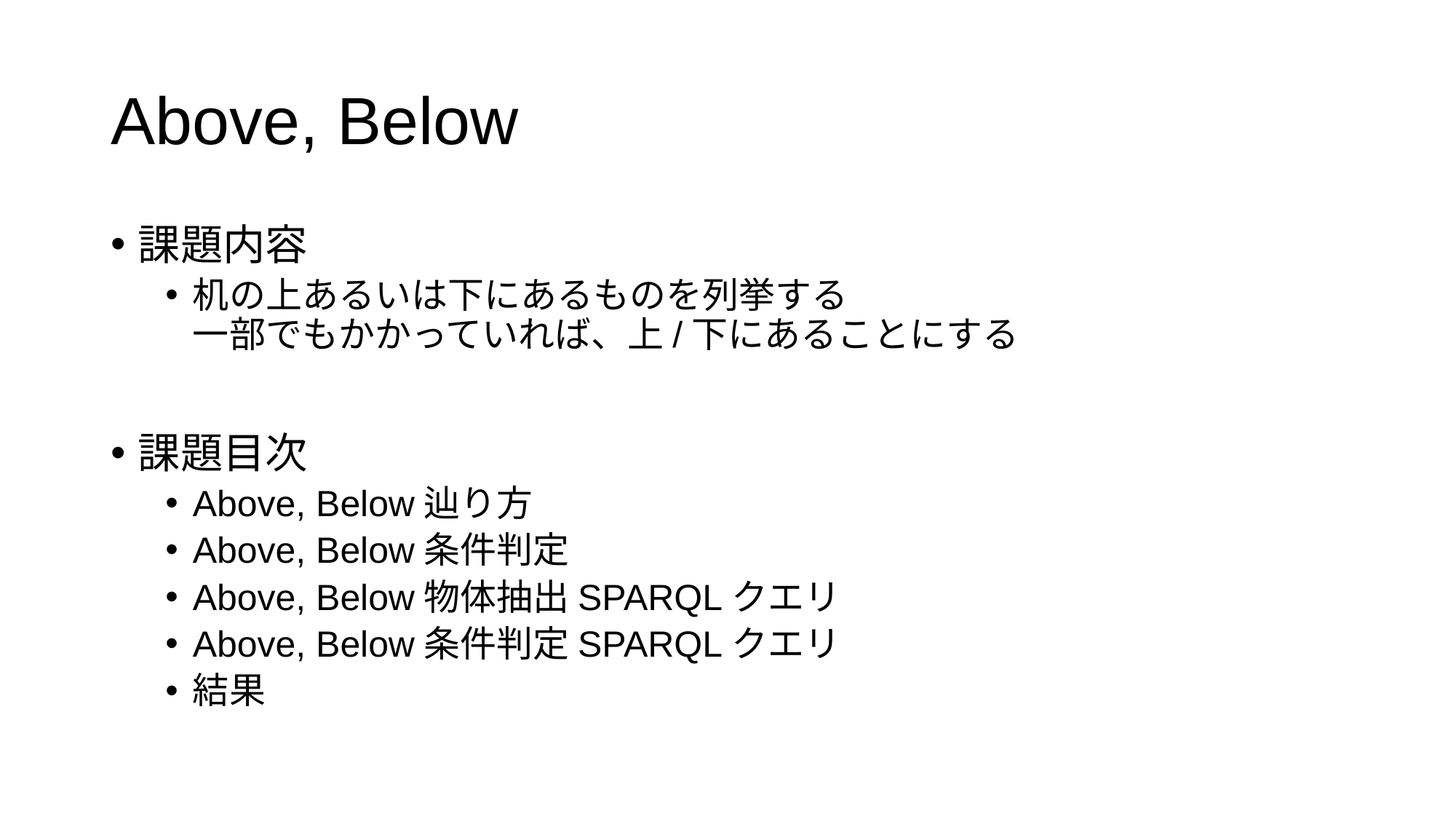

# Above, Below
課題内容
机の上あるいは下にあるものを列挙する
一部でもかかっていれば、上/下にあることにする

課題目次
Above, Below辿り方
Above, Below条件判定
Above, Below物体抽出SPARQLクエリ
Above, Below条件判定SPARQLクエリ
結果